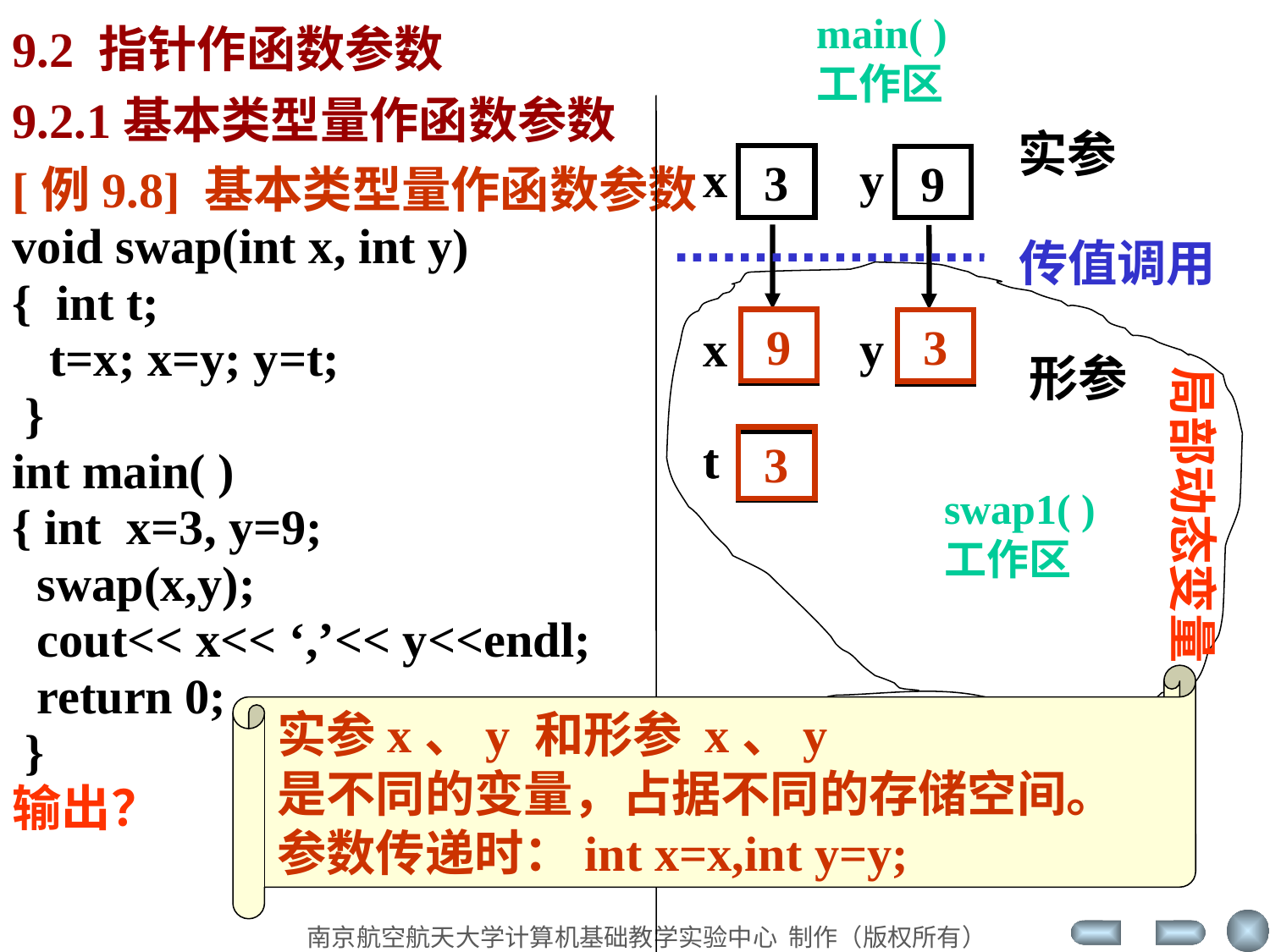

9.2 指针作函数参数
9.2.1基本类型量作函数参数
main( )
工作区

实参
x
y
3
9
[例9.8] 基本类型量作函数参数
void swap(int x, int y)
{  int t;
   t=x; x=y; y=t;
 }
int main( )
{ int  x=3, y=9;
  swap(x,y);
  cout<< x<< ‘,’<< y<<endl;
  return 0;
 }
输出？

传值调用

撤消
9
3
x
y
3
9
形参
局部动态变量
t

t
3
swap1( )
工作区
实参x、y 和形参 x、y
是不同的变量，占据不同的存储空间。
参数传递时：int x=x,int y=y;
3，9